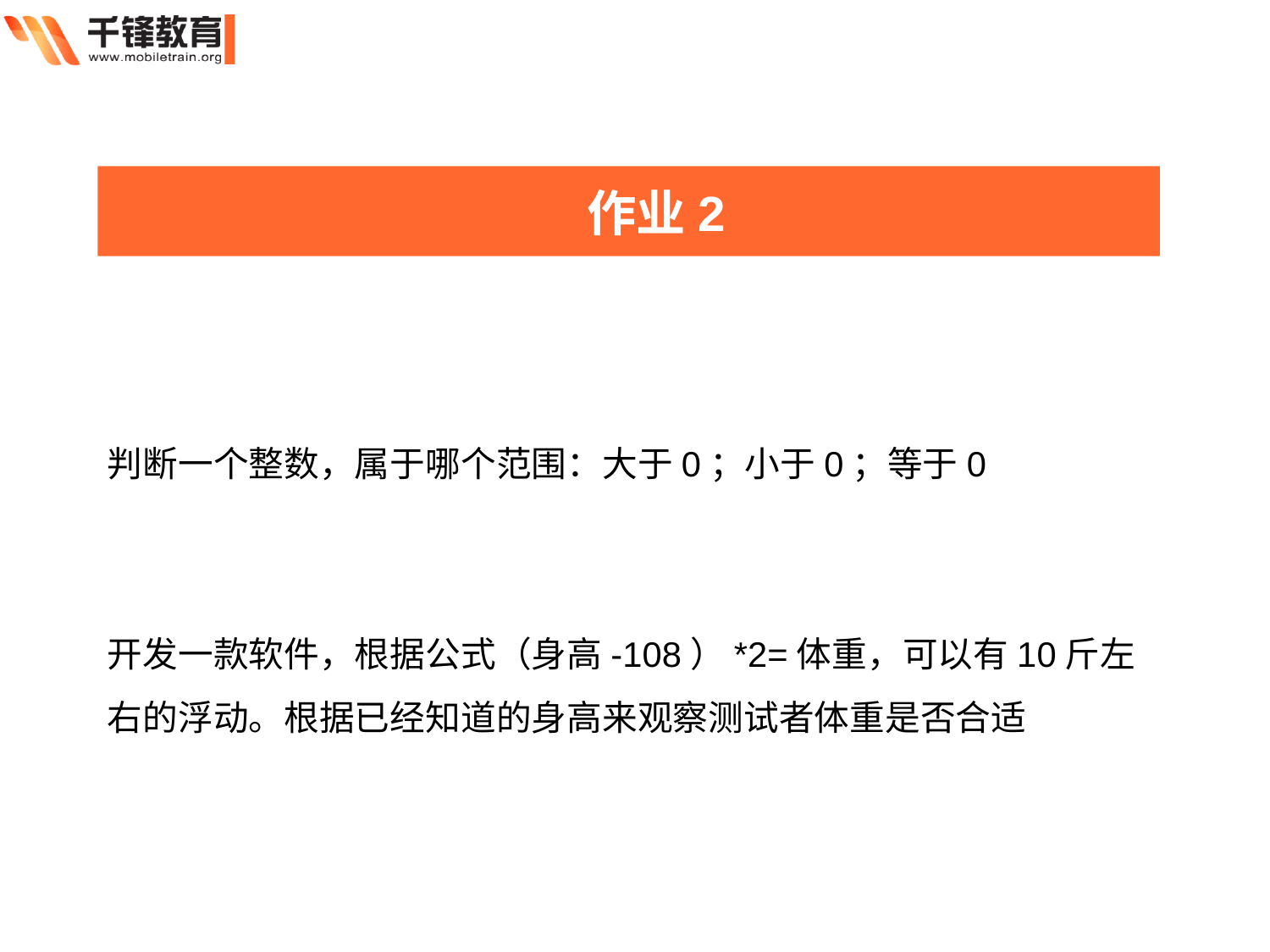

作业2

判断一个整数，属于哪个范围：大于0；小于0；等于0

开发一款软件，根据公式（身高-108）*2=体重，可以有10斤左右的浮动。根据已经知道的身高来观察测试者体重是否合适